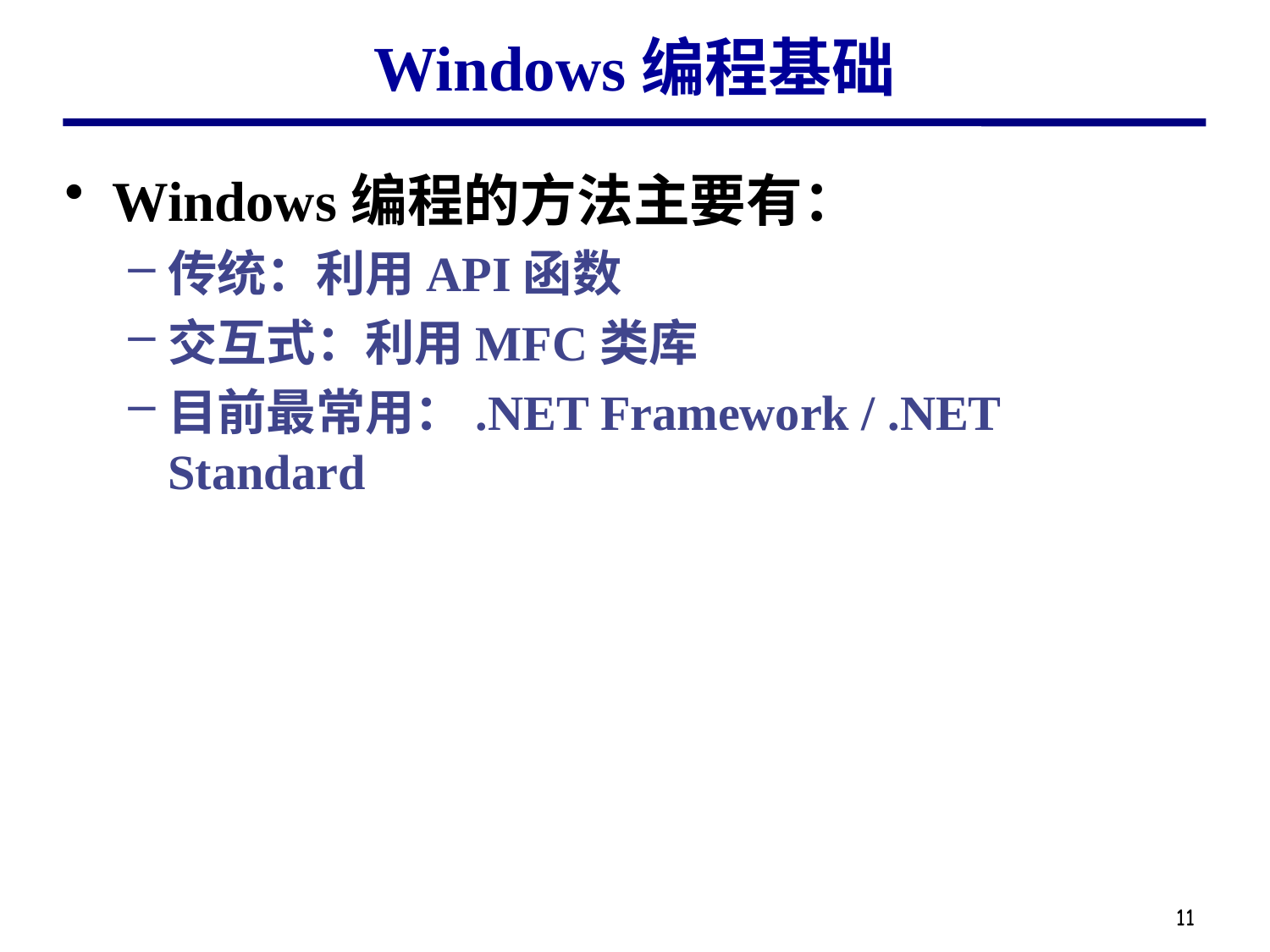

# Windows编程基础
Windows编程的方法主要有：
传统：利用API函数
交互式：利用MFC类库
目前最常用：.NET Framework / .NET Standard